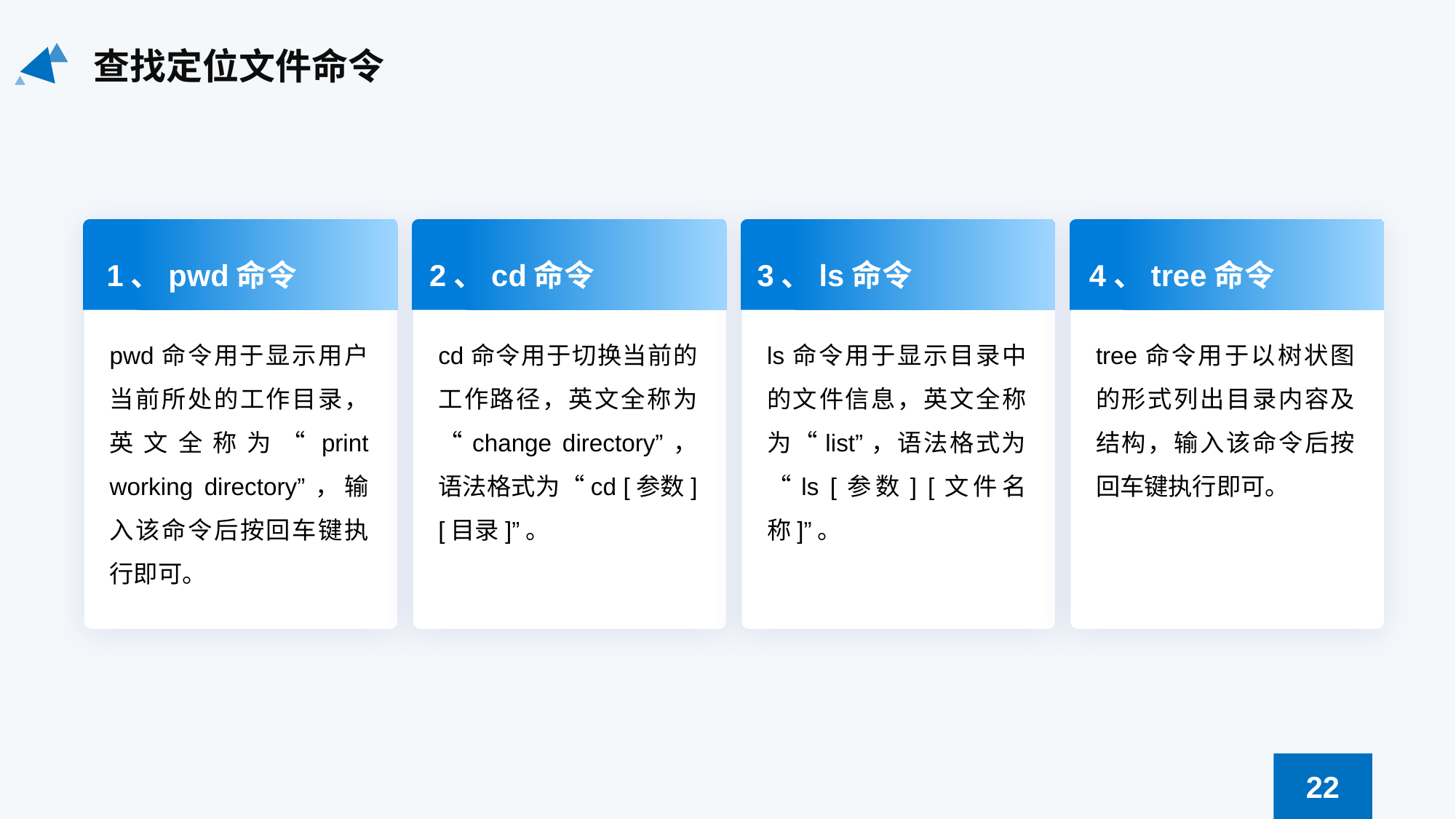

查找定位文件命令

1、pwd命令
2、cd命令
3、ls命令
4、tree命令
pwd命令用于显示用户当前所处的工作目录，英文全称为“print working directory”，输入该命令后按回车键执行即可。
cd命令用于切换当前的工作路径，英文全称为“change directory”，语法格式为“cd [参数] [目录]”。
ls命令用于显示目录中的文件信息，英文全称为“list”，语法格式为“ls [参数] [文件名称]”。
tree命令用于以树状图的形式列出目录内容及结构，输入该命令后按回车键执行即可。

22